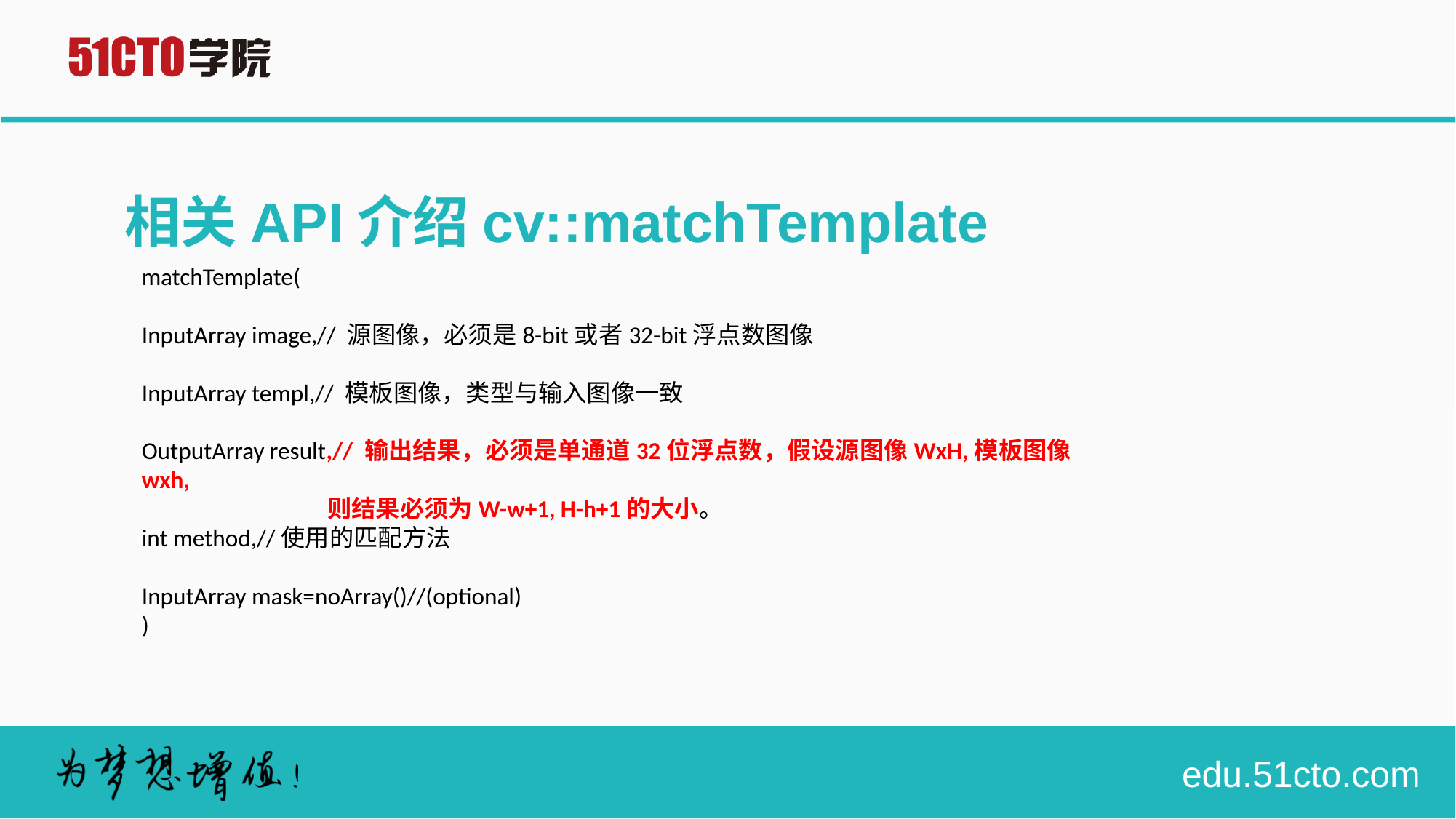

# 相关API介绍cv::matchTemplate
matchTemplate(

InputArray image,// 源图像，必须是8-bit或者32-bit浮点数图像

InputArray templ,// 模板图像，类型与输入图像一致

OutputArray result,// 输出结果，必须是单通道32位浮点数，假设源图像WxH,模板图像wxh,
	             则结果必须为W-w+1, H-h+1的大小。
int method,//使用的匹配方法

InputArray mask=noArray()//(optional)
)